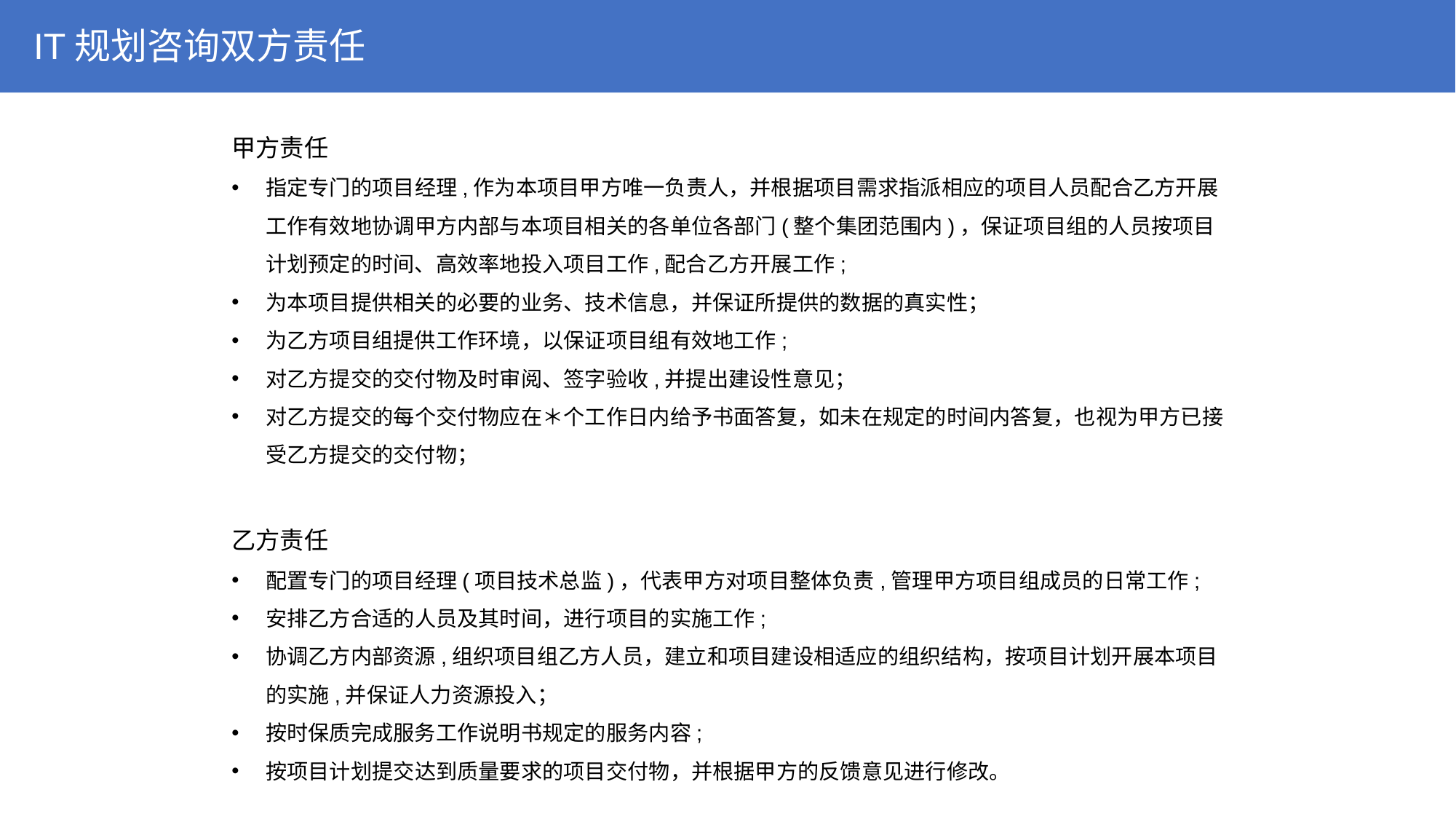

IT规划咨询双方责任
甲方责任
指定专门的项目经理,作为本项目甲方唯一负责人，并根据项目需求指派相应的项目人员配合乙方开展工作有效地协调甲方内部与本项目相关的各单位各部门(整个集团范围内)，保证项目组的人员按项目计划预定的时间、高效率地投入项目工作,配合乙方开展工作;
为本项目提供相关的必要的业务、技术信息，并保证所提供的数据的真实性；
为乙方项目组提供工作环境，以保证项目组有效地工作;
对乙方提交的交付物及时审阅、签字验收,并提出建设性意见；
对乙方提交的每个交付物应在＊个工作日内给予书面答复，如未在规定的时间内答复，也视为甲方已接受乙方提交的交付物；

乙方责任
配置专门的项目经理(项目技术总监)，代表甲方对项目整体负责,管理甲方项目组成员的日常工作;
安排乙方合适的人员及其时间，进行项目的实施工作;
协调乙方内部资源,组织项目组乙方人员，建立和项目建设相适应的组织结构，按项目计划开展本项目的实施,并保证人力资源投入；
按时保质完成服务工作说明书规定的服务内容;
按项目计划提交达到质量要求的项目交付物，并根据甲方的反馈意见进行修改。